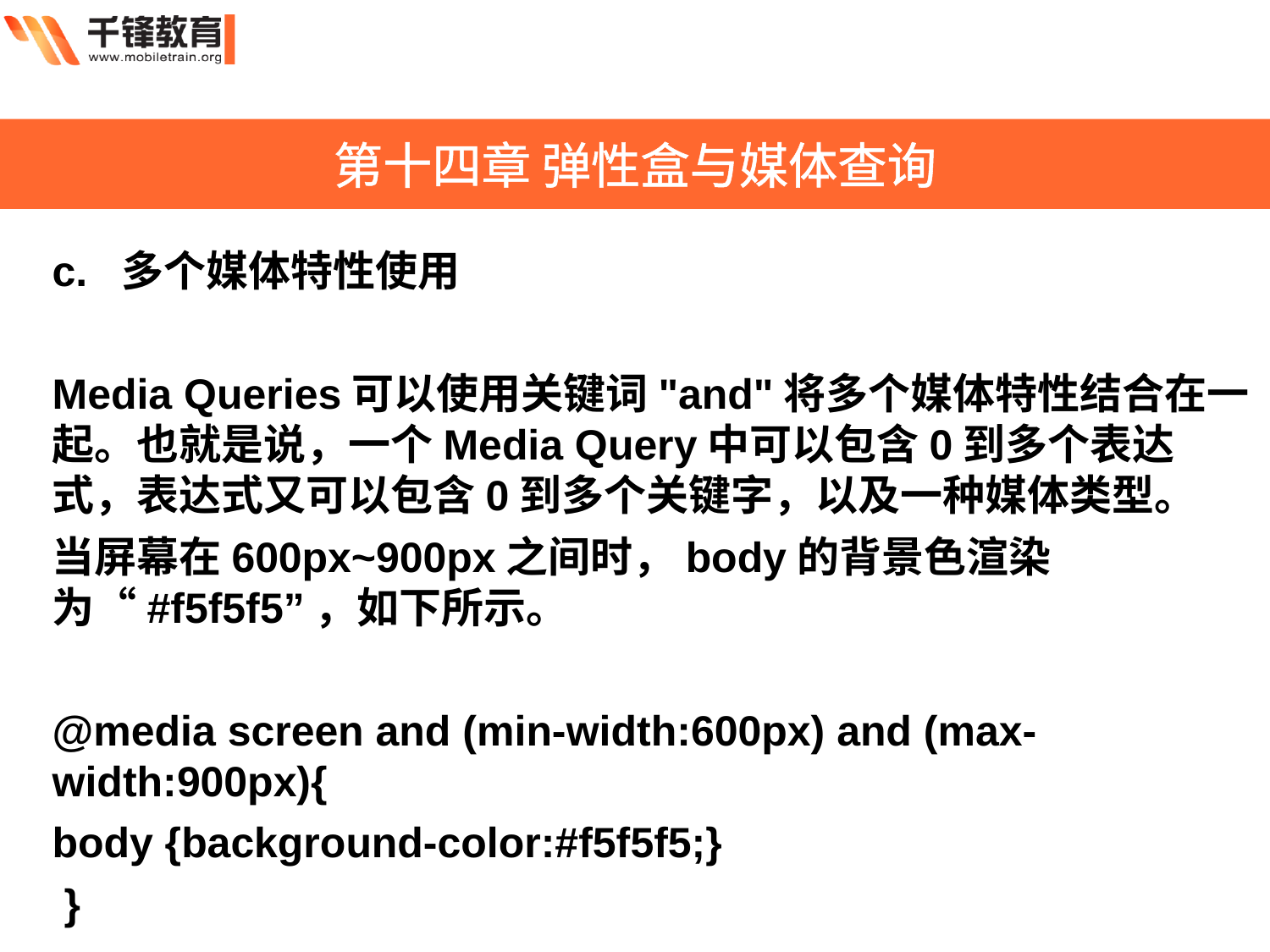

第十四章 弹性盒与媒体查询
c.  多个媒体特性使用

Media Queries可以使用关键词"and"将多个媒体特性结合在一起。也就是说，一个Media Query中可以包含0到多个表达式，表达式又可以包含0到多个关键字，以及一种媒体类型。
当屏幕在600px~900px之间时，body的背景色渲染为“#f5f5f5”，如下所示。

@media screen and (min-width:600px) and (max-width:900px){
body {background-color:#f5f5f5;}
 }